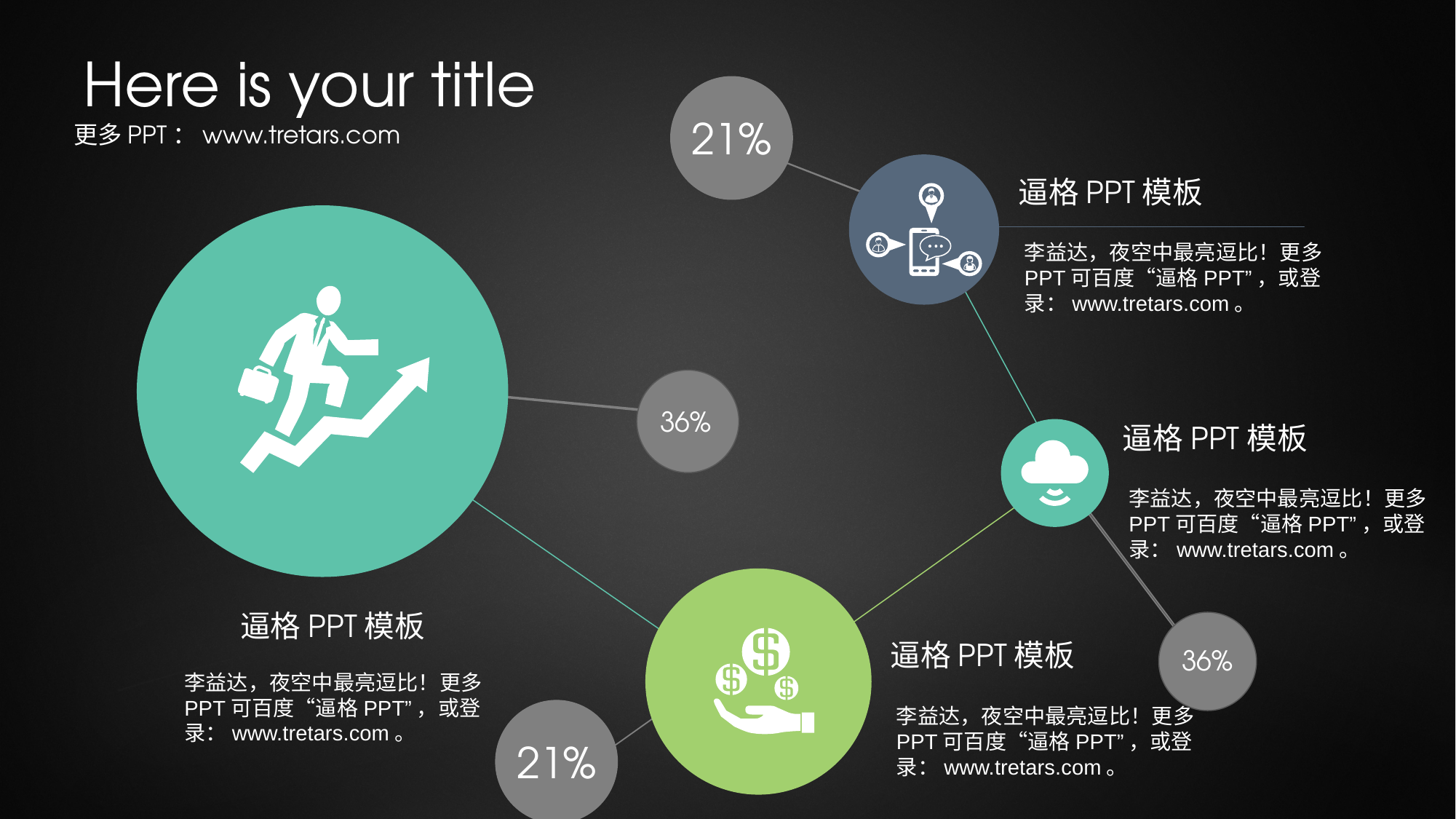

Here is your title
21%
更多PPT：www.tretars.com

逼格PPT模板

李益达，夜空中最亮逗比！更多PPT可百度“逼格PPT”，或登录：www.tretars.com。

36%
逼格PPT模板

李益达，夜空中最亮逗比！更多PPT可百度“逼格PPT”，或登录：www.tretars.com。

逼格PPT模板

逼格PPT模板
36%
李益达，夜空中最亮逗比！更多PPT可百度“逼格PPT”，或登录：www.tretars.com。
李益达，夜空中最亮逗比！更多PPT可百度“逼格PPT”，或登录：www.tretars.com。
21%